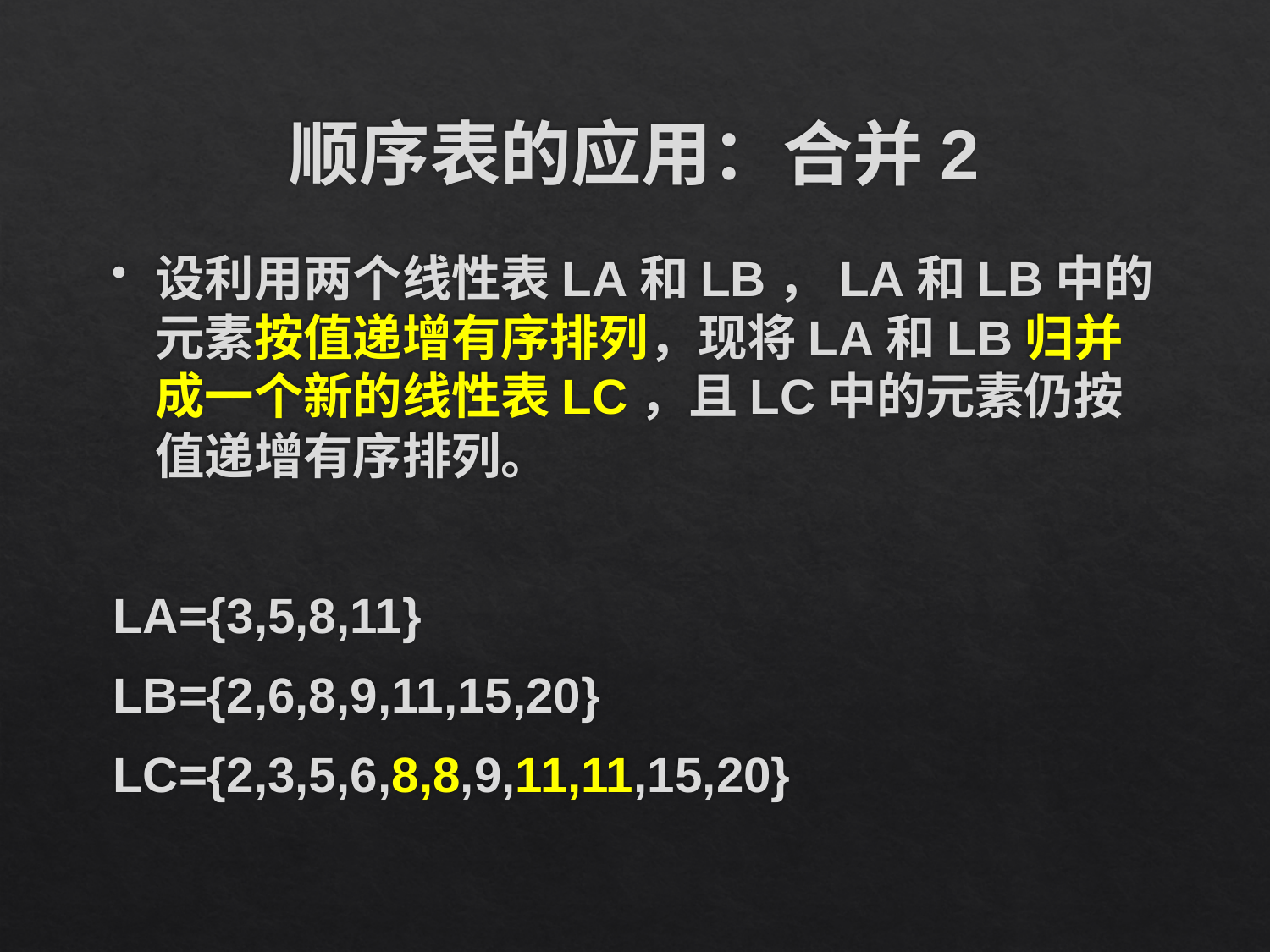

# 顺序表的应用：合并2
设利用两个线性表LA和LB，LA和LB中的元素按值递增有序排列，现将LA和LB归并成一个新的线性表LC，且LC中的元素仍按值递增有序排列。

LA={3,5,8,11}
LB={2,6,8,9,11,15,20}
LC={2,3,5,6,8,8,9,11,11,15,20}